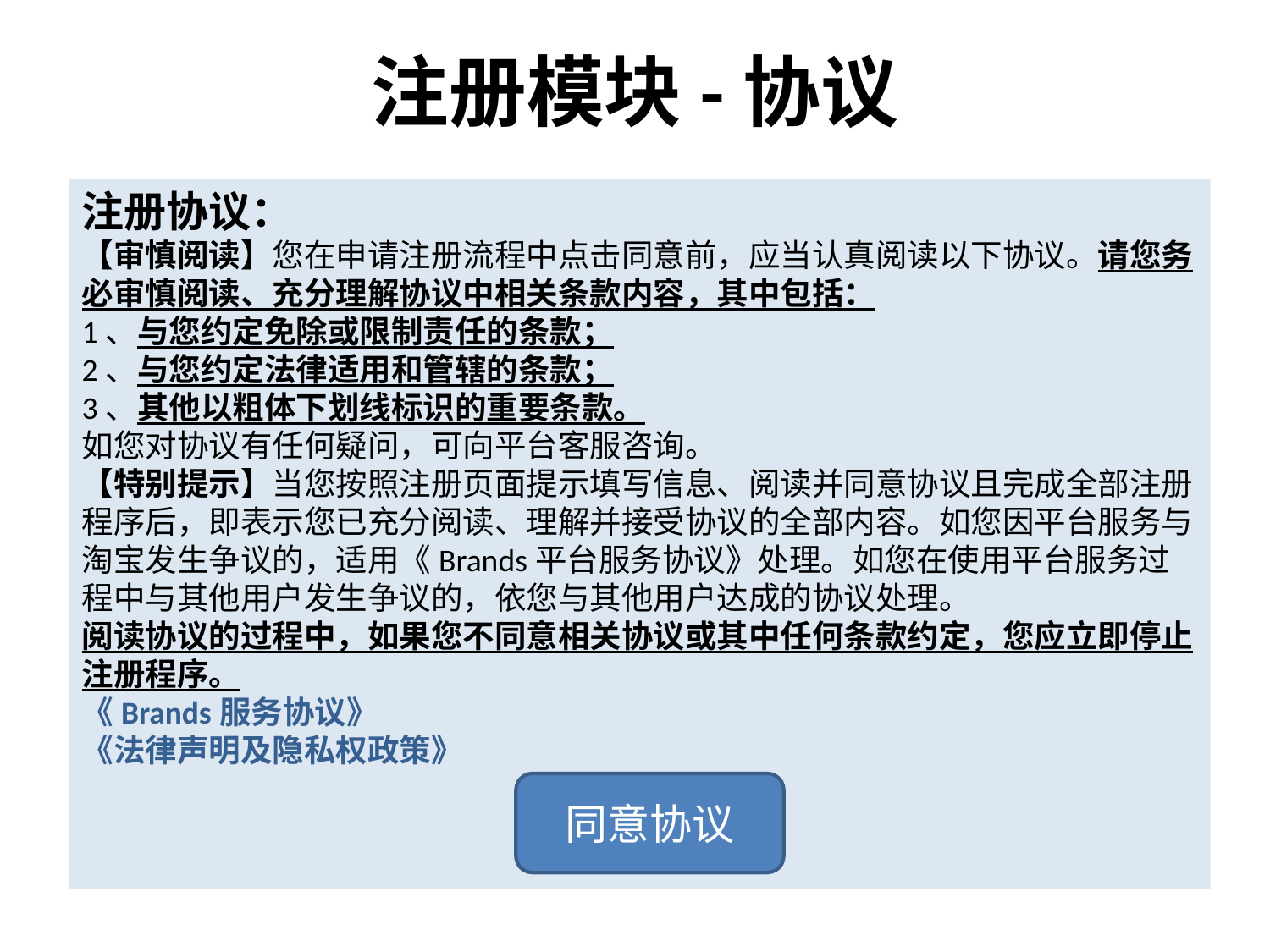

# 注册模块-协议
注册协议：
【审慎阅读】您在申请注册流程中点击同意前，应当认真阅读以下协议。请您务必审慎阅读、充分理解协议中相关条款内容，其中包括：
1、与您约定免除或限制责任的条款；
2、与您约定法律适用和管辖的条款；
3、其他以粗体下划线标识的重要条款。
如您对协议有任何疑问，可向平台客服咨询。
【特别提示】当您按照注册页面提示填写信息、阅读并同意协议且完成全部注册程序后，即表示您已充分阅读、理解并接受协议的全部内容。如您因平台服务与淘宝发生争议的，适用《Brands平台服务协议》处理。如您在使用平台服务过程中与其他用户发生争议的，依您与其他用户达成的协议处理。
阅读协议的过程中，如果您不同意相关协议或其中任何条款约定，您应立即停止注册程序。
《Brands服务协议》
《法律声明及隐私权政策》

同意协议